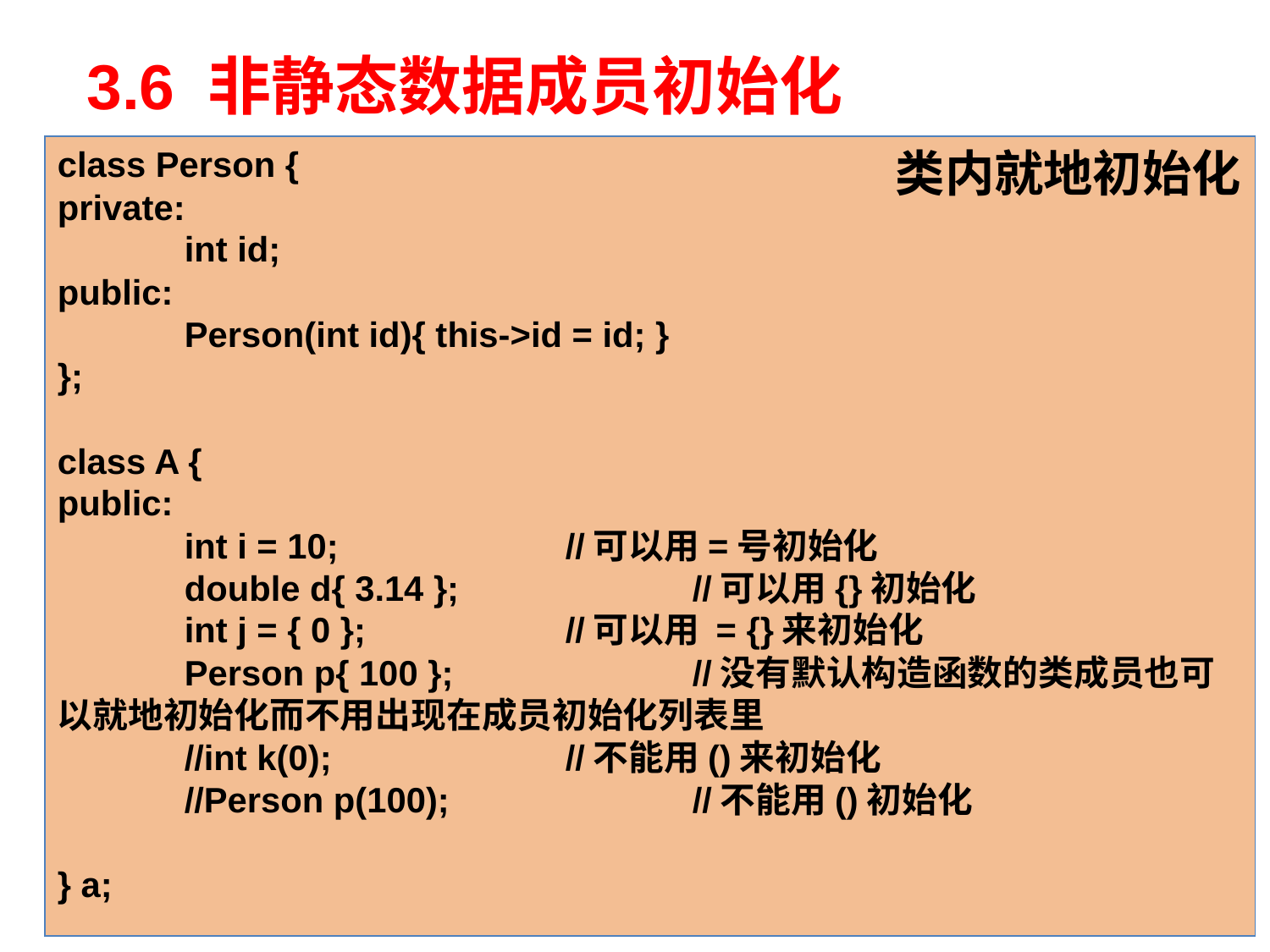

# 3.6 非静态数据成员初始化
class Person {
private:
	int id;
public:
	Person(int id){ this->id = id; }
};

class A {
public:
	int i = 10;		//可以用=号初始化
	double d{ 3.14 };		//可以用{}初始化
	int j = { 0 };		//可以用 = {}来初始化
	Person p{ 100 };		//没有默认构造函数的类成员也可以就地初始化而不用出现在成员初始化列表里
	//int k(0);		//不能用()来初始化
	//Person p(100);		//不能用()初始化

} a;
类内就地初始化